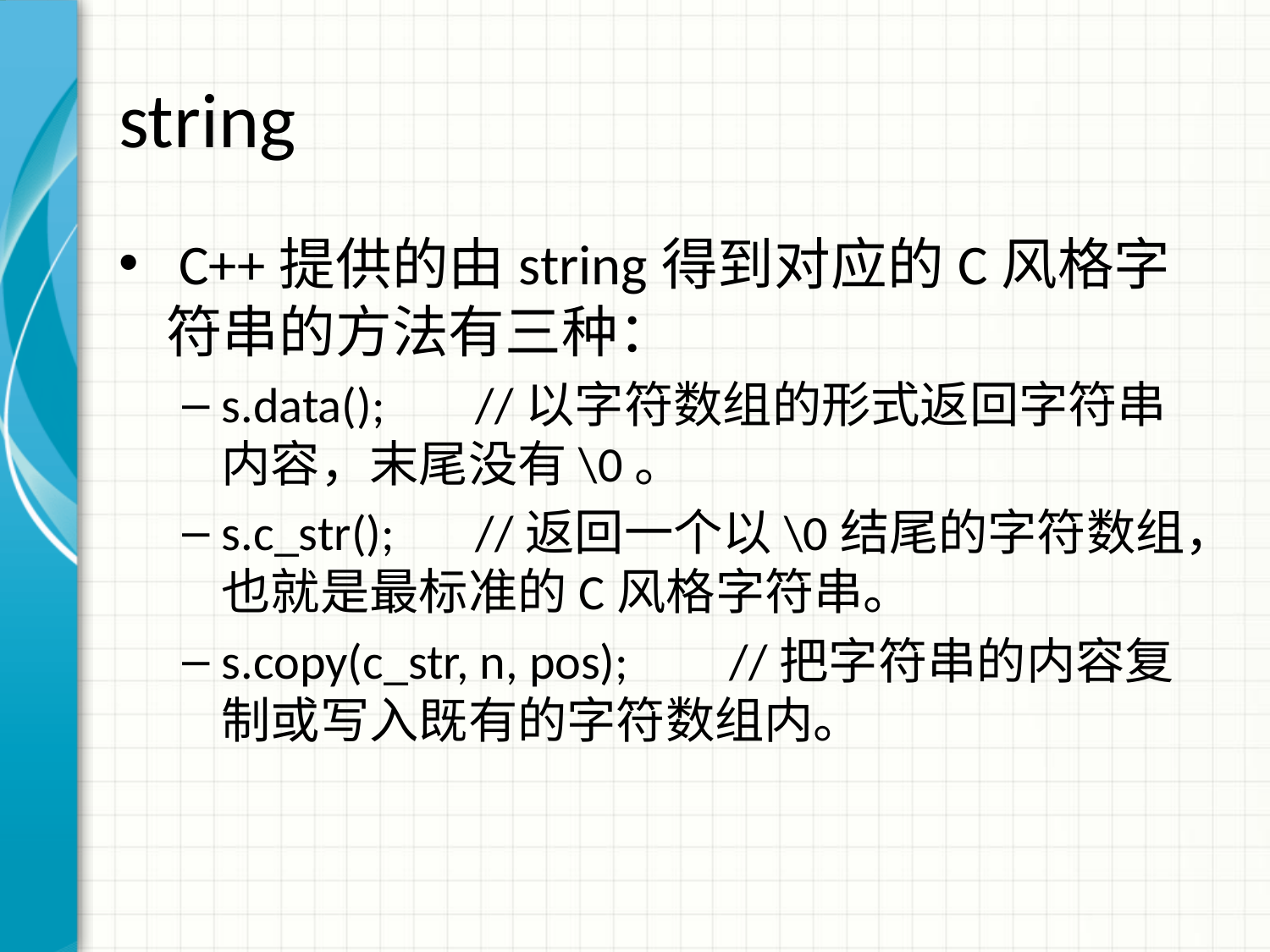

# string
 C++提供的由string得到对应的C风格字符串的方法有三种：
s.data();	//以字符数组的形式返回字符串内容，末尾没有\0。
s.c_str();	//返回一个以\0结尾的字符数组，也就是最标准的C风格字符串。
s.copy(c_str, n, pos);	//把字符串的内容复制或写入既有的字符数组内。